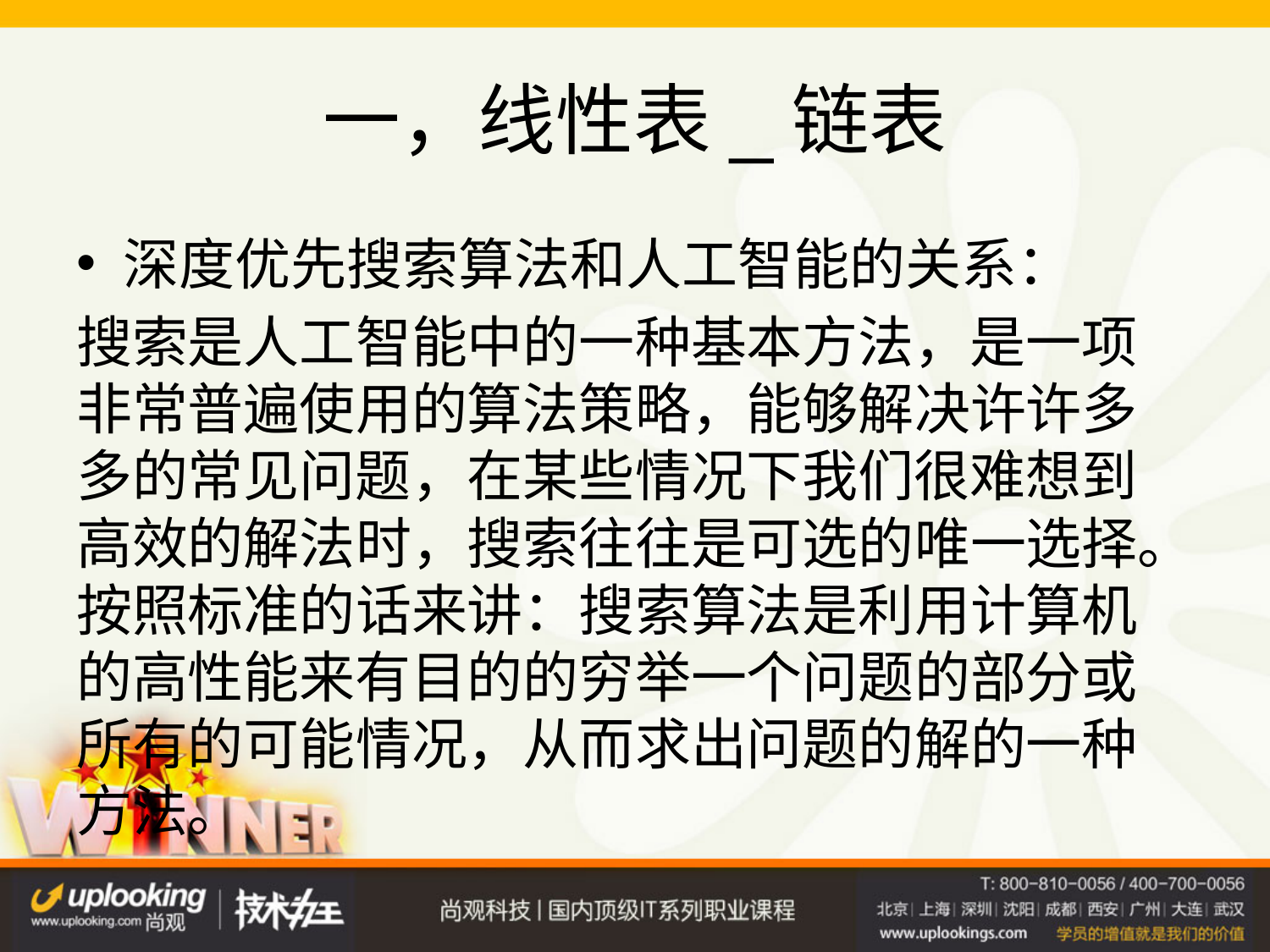

# 一，线性表_链表
深度优先搜索算法和人工智能的关系：
搜索是人工智能中的一种基本方法，是一项非常普遍使用的算法策略，能够解决许许多多的常见问题，在某些情况下我们很难想到高效的解法时，搜索往往是可选的唯一选择。按照标准的话来讲：搜索算法是利用计算机的高性能来有目的的穷举一个问题的部分或所有的可能情况，从而求出问题的解的一种方法。